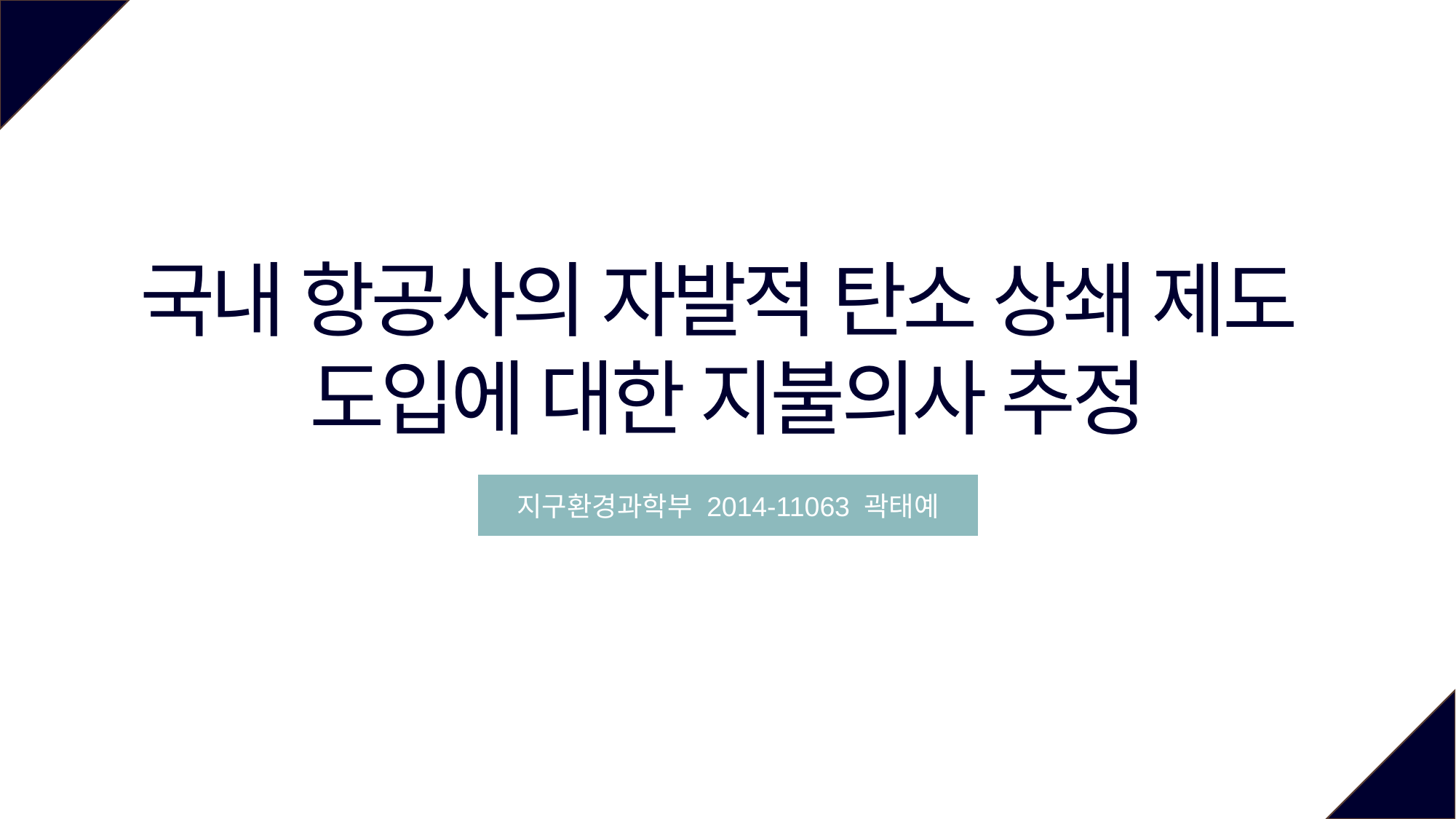

국내 항공사의 자발적 탄소 상쇄 제도
도입에 대한 지불의사 추정
지구환경과학부 2014-11063 곽태예